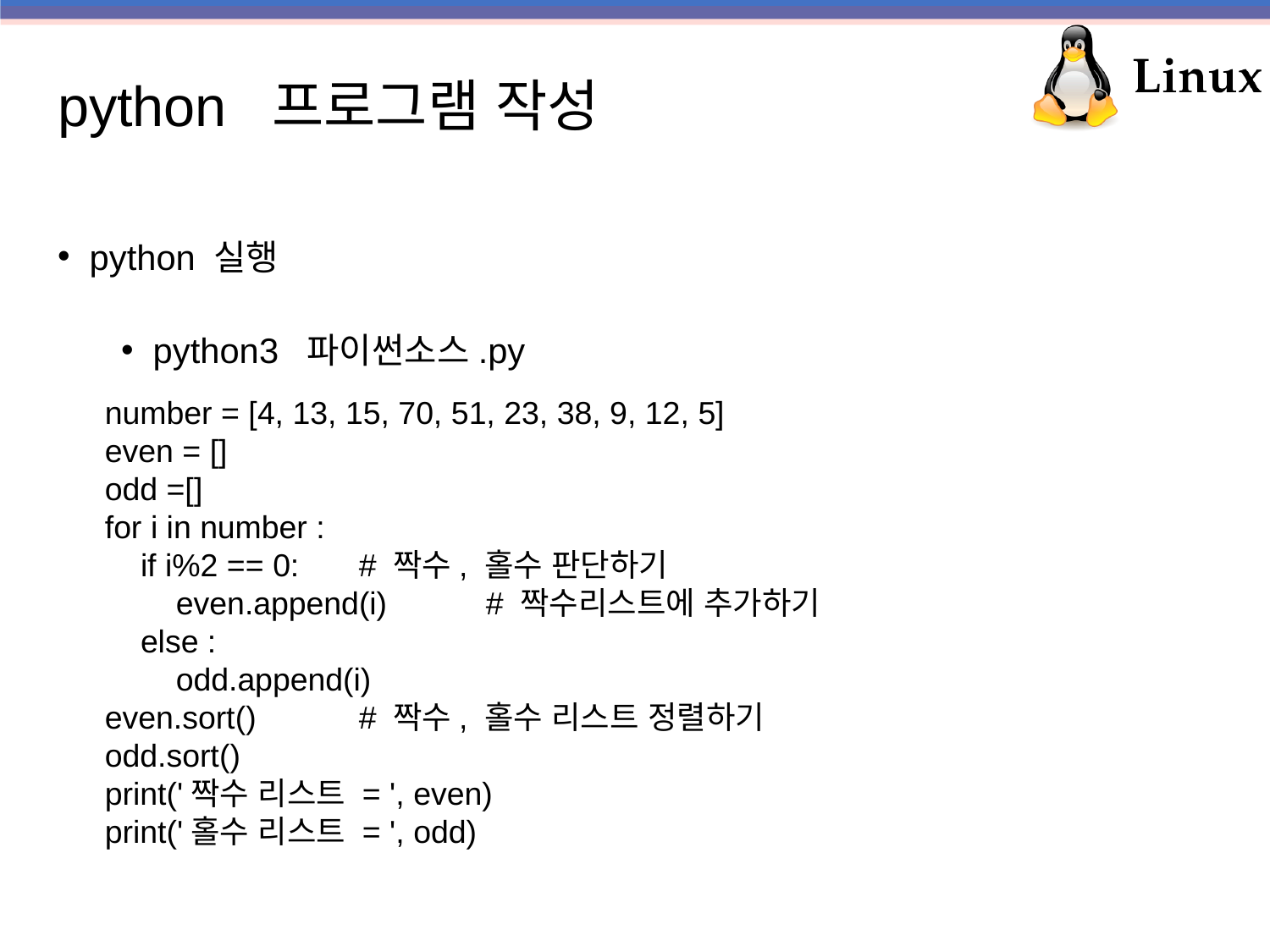

# python  프로그램 작성
python 실행
python3  파이썬소스.py

number = [4, 13, 15, 70, 51, 23, 38, 9, 12, 5]
even = []
odd =[]
for i in number :
    if i%2 == 0:	# 짝수, 홀수 판단하기
        even.append(i)	# 짝수리스트에 추가하기
    else :
        odd.append(i)
even.sort()	# 짝수, 홀수 리스트 정렬하기
odd.sort()
print('짝수 리스트 = ', even)
print('홀수 리스트 = ', odd)